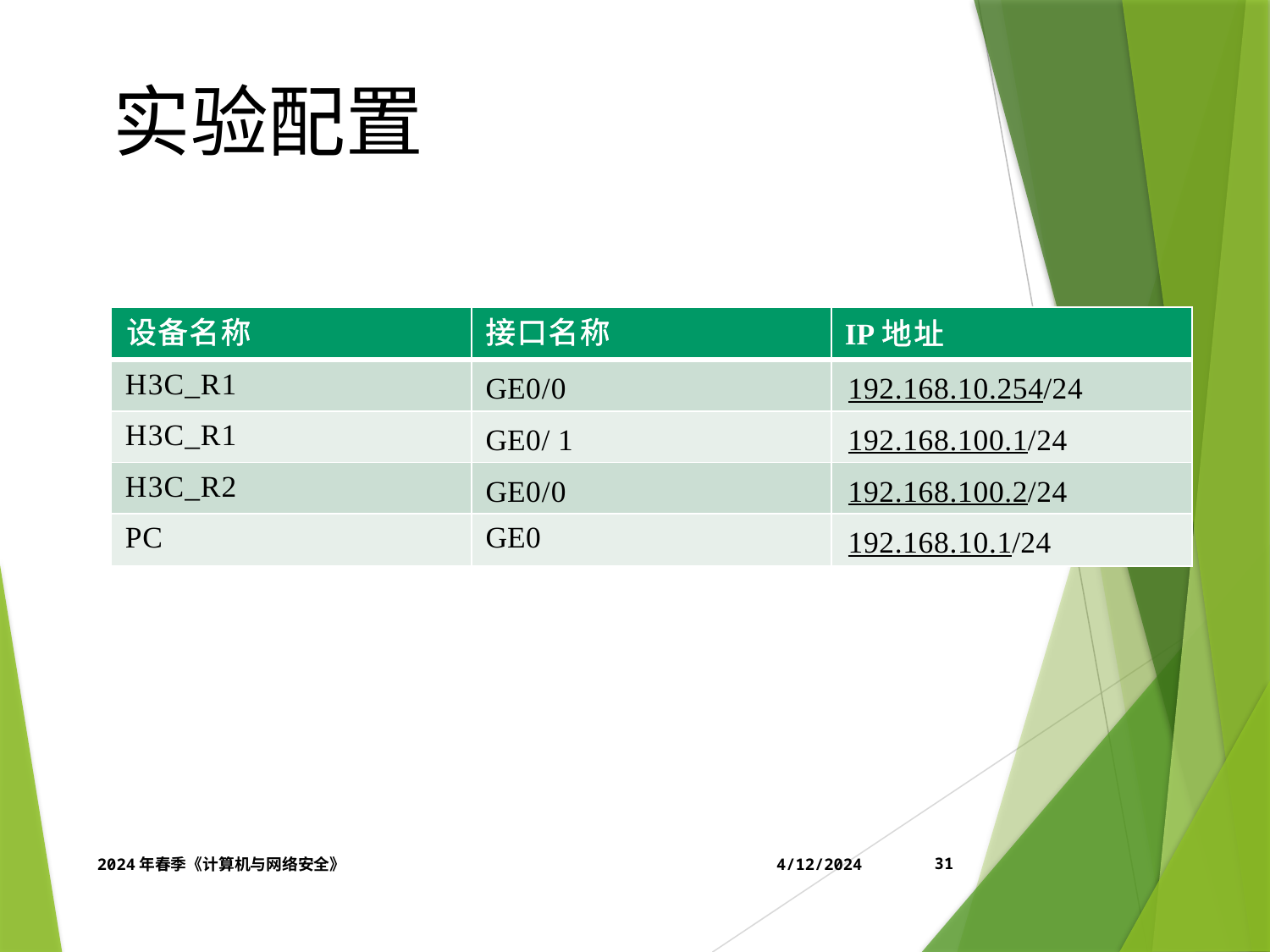

实验配置
| 设备名称 | 接口名称 | IP地址 |
| --- | --- | --- |
| H3C\_R1 | GE0/0 | 192.168.10.254/24 |
| H3C\_R1 | GE0/ 1 | 192.168.100.1/24 |
| H3C\_R2 | GE0/0 | 192.168.100.2/24 |
| PC | GE0 | 192.168.10.1/24 |
2024年春季《计算机与网络安全》
4/12/2024
31